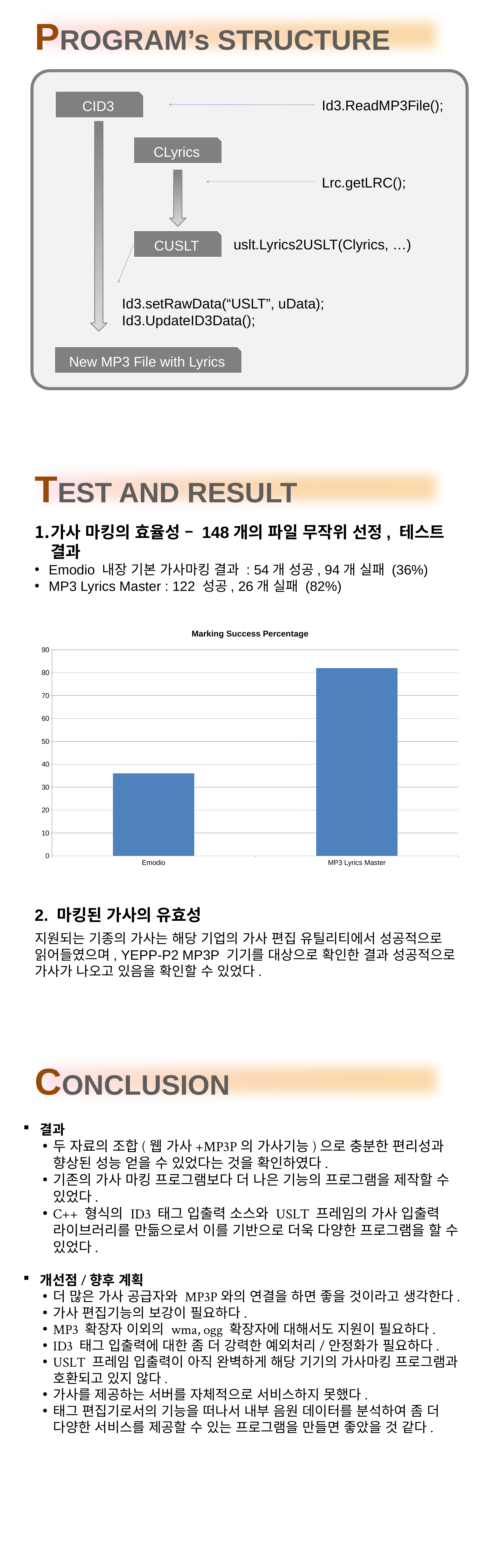

PROGRAM’s STRUCTURE

CID3
Id3.ReadMP3File();

CLyrics

Lrc.getLRC();
CUSLT
uslt.Lyrics2USLT(Clyrics, …)
Id3.setRawData(“USLT”, uData);
Id3.UpdateID3Data();
New MP3 File with Lyrics
TEST AND RESULT
가사 마킹의 효율성 – 148개의 파일 무작위 선정, 테스트 결과
Emodio 내장 기본 가사마킹 결과 : 54개 성공, 94개 실패 (36%)
MP3 Lyrics Master : 122 성공, 26개 실패 (82%)

2. 마킹된 가사의 유효성

지원되는 기종의 가사는 해당 기업의 가사 편집 유틸리티에서 성공적으로 읽어들였으며, YEPP-P2 MP3P 기기를 대상으로 확인한 결과 성공적으로 가사가 나오고 있음을 확인할 수 있었다.

### Chart:

| Category | Marking Success Percentage |
|---|---|
| Emodio | 36.0 |
| MP3 Lyrics Master | 82.0 |
CONCLUSION
결과
두 자료의 조합(웹 가사+MP3P의 가사기능)으로 충분한 편리성과 향상된 성능 얻을 수 있었다는 것을 확인하였다.
기존의 가사 마킹 프로그램보다 더 나은 기능의 프로그램을 제작할 수 있었다.
C++ 형식의 ID3 태그 입출력 소스와 USLT 프레임의 가사 입출력 라이브러리를 만듦으로서 이를 기반으로 더욱 다양한 프로그램을 할 수 있었다.

개선점/향후 계획
더 많은 가사 공급자와 MP3P와의 연결을 하면 좋을 것이라고 생각한다.
가사 편집기능의 보강이 필요하다.
MP3 확장자 이외의 wma, ogg 확장자에 대해서도 지원이 필요하다.
ID3 태그 입출력에 대한 좀 더 강력한 예외처리/안정화가 필요하다.
USLT 프레임 입출력이 아직 완벽하게 해당 기기의 가사마킹 프로그램과 호환되고 있지 않다.
가사를 제공하는 서버를 자체적으로 서비스하지 못했다.
태그 편집기로서의 기능을 떠나서 내부 음원 데이터를 분석하여 좀 더 다양한 서비스를 제공할 수 있는 프로그램을 만들면 좋았을 것 같다.